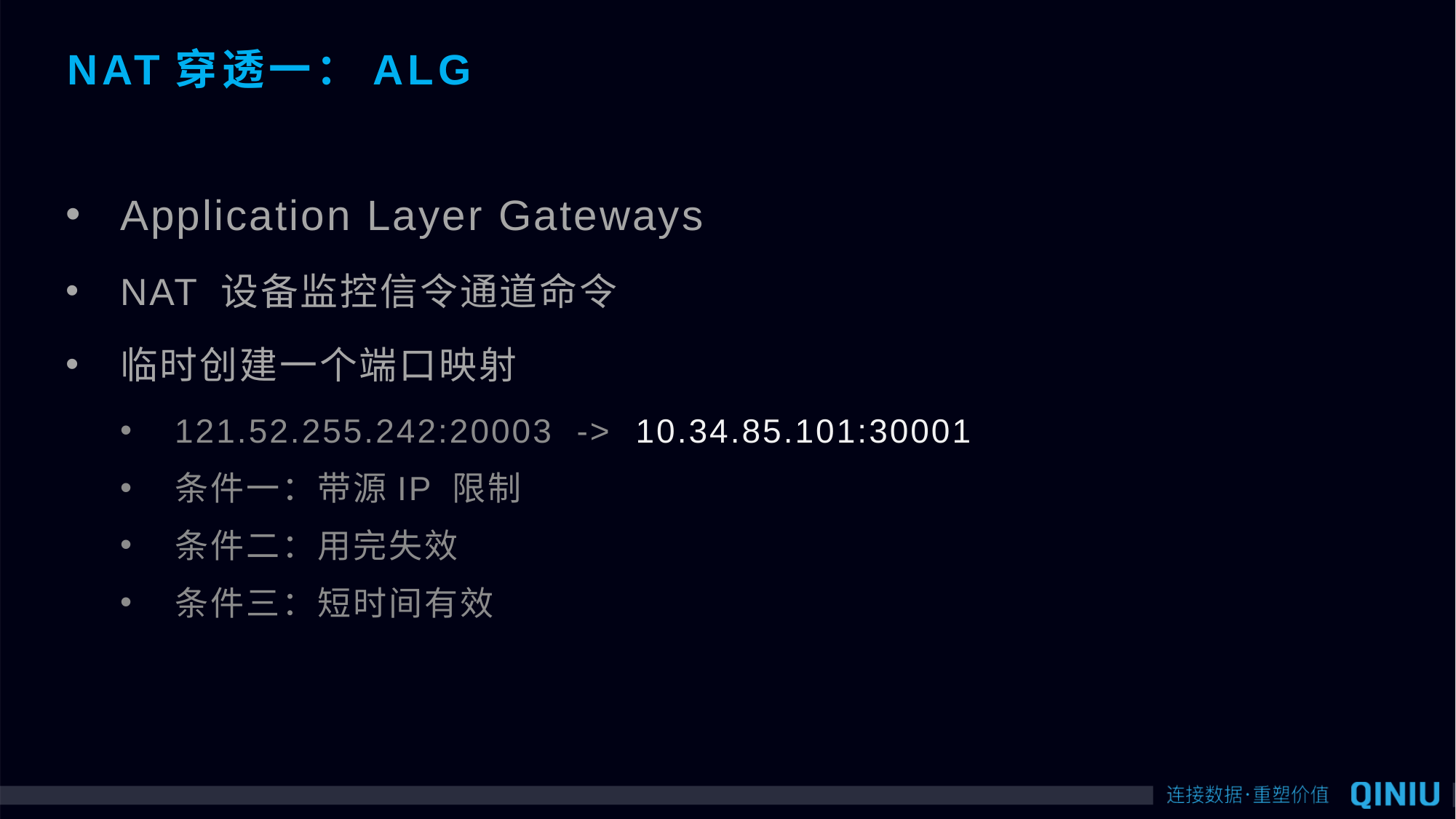

# NAT穿透一：ALG
Application Layer Gateways
NAT 设备监控信令通道命令
临时创建一个端口映射
121.52.255.242:20003  ->  10.34.85.101:30001
条件一：带源IP 限制
条件二：用完失效
条件三：短时间有效